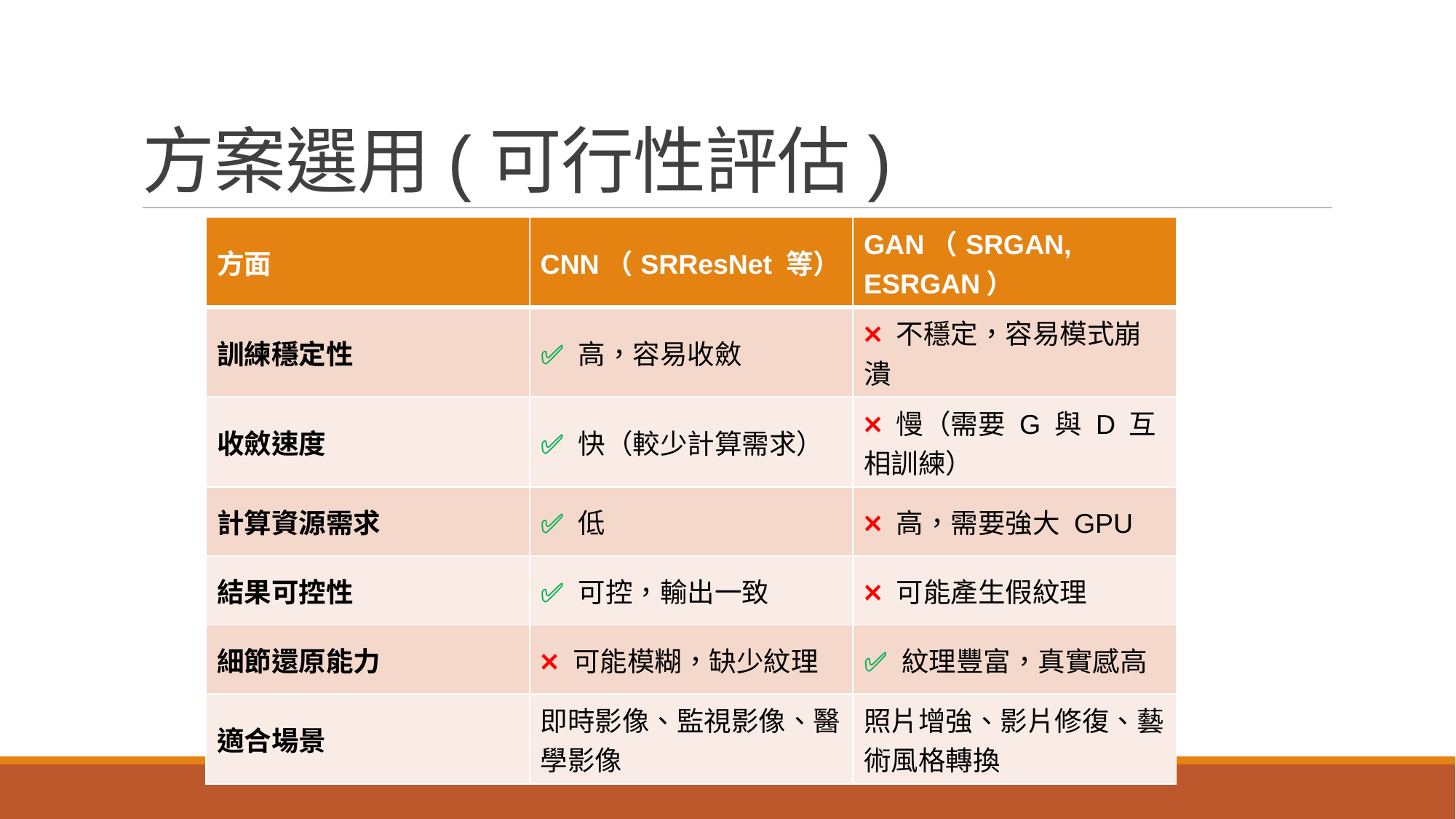

# 方案選用(可行性評估)
| 方面 | CNN（SRResNet 等） | GAN（SRGAN, ESRGAN） |
| --- | --- | --- |
| 訓練穩定性 | ✅ 高，容易收斂 | ❌ 不穩定，容易模式崩潰 |
| 收斂速度 | ✅ 快（較少計算需求） | ❌ 慢（需要 G 與 D 互相訓練） |
| 計算資源需求 | ✅ 低 | ❌ 高，需要強大 GPU |
| 結果可控性 | ✅ 可控，輸出一致 | ❌ 可能產生假紋理 |
| 細節還原能力 | ❌ 可能模糊，缺少紋理 | ✅ 紋理豐富，真實感高 |
| 適合場景 | 即時影像、監視影像、醫學影像 | 照片增強、影片修復、藝術風格轉換 |